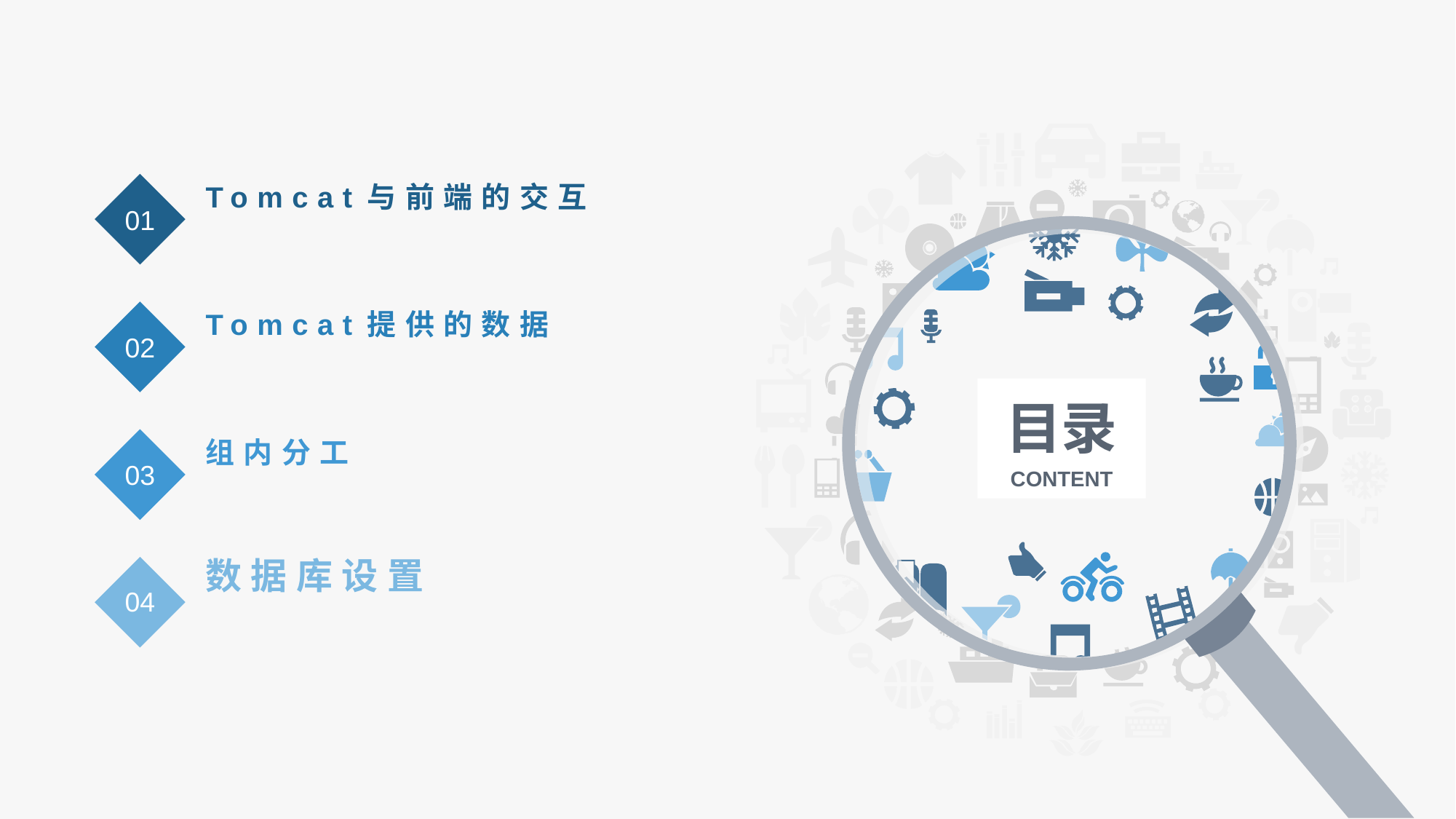

01
Tomcat与前端的交互
02
Tomcat提供的数据
03
组内分工
04
数据库设置
目录
CONTENT